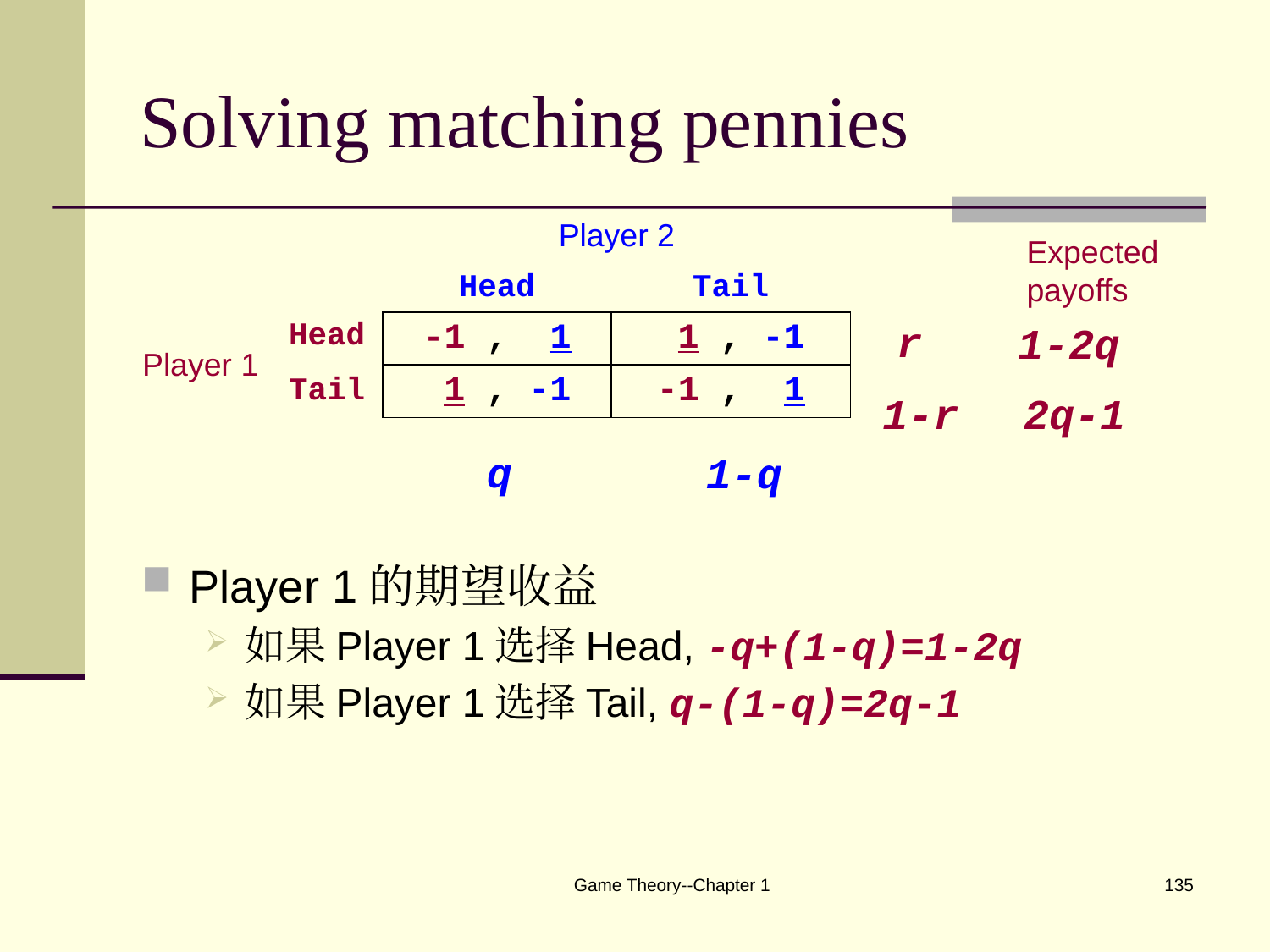

# Solving matching pennies
|  |  | Player 2 |  |
| --- | --- | --- | --- |
|  |  | Head | Tail |
| Player 1 | Head | -1 , 1 | 1 , -1 |
|  | Tail | 1 , -1 | -1 , 1 |
Expected payoffs
r
1-2q
1-r
2q-1
q
1-q
Player 1的期望收益
如果Player 1选择Head, -q+(1-q)=1-2q
如果Player 1选择Tail, q-(1-q)=2q-1
Game Theory--Chapter 1
135